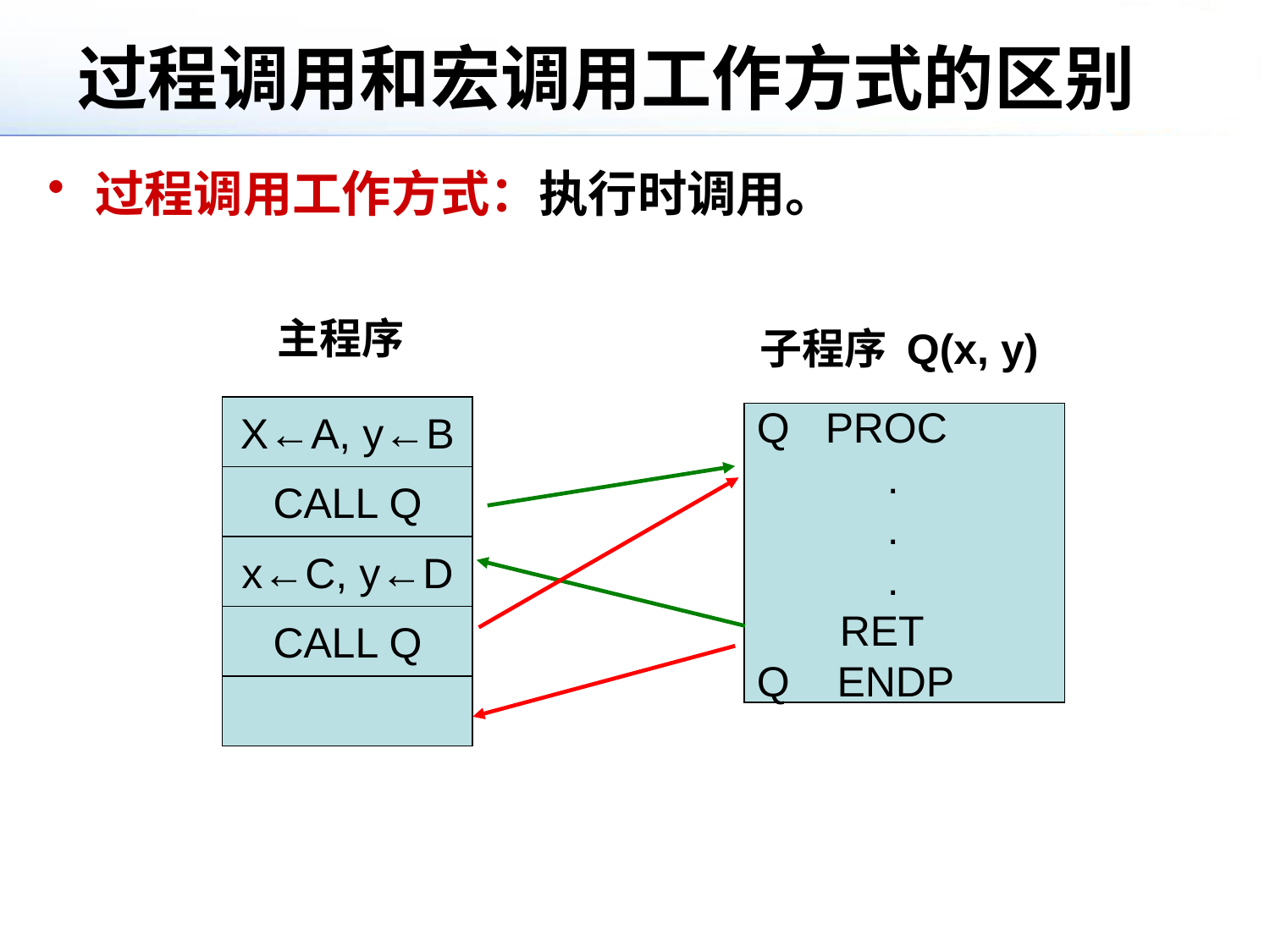

# 过程调用和宏调用工作方式的区别
过程调用工作方式：执行时调用。
主程序
子程序 Q(x, y)
X←A, y←B
Q   PROC
           .
           .
           .
       RET
Q    ENDP

CALL Q

x←C, y←D

CALL Q